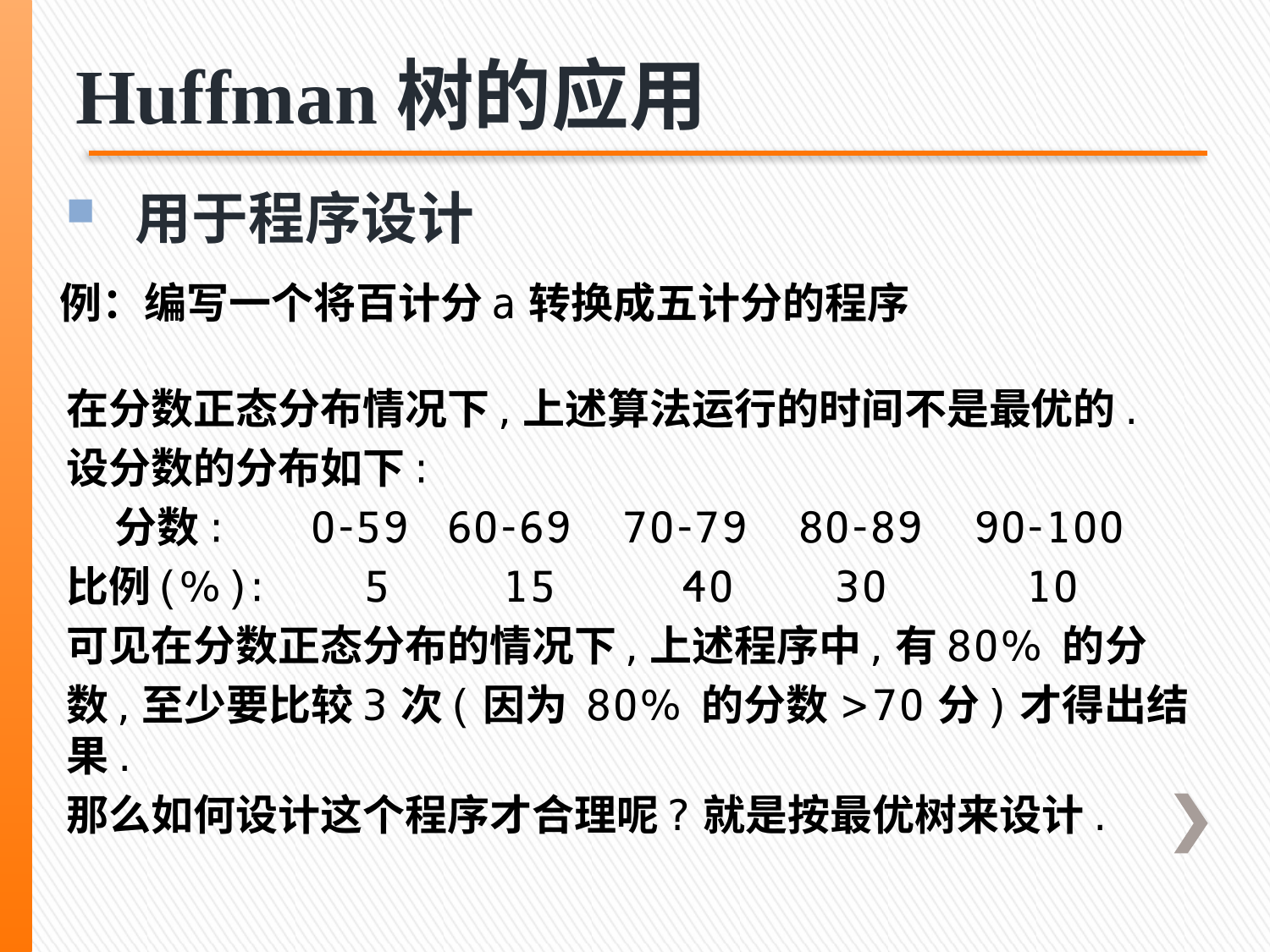

Huffman树的应用
  用于程序设计
例：编写一个将百计分a转换成五计分的程序
在分数正态分布情况下,上述算法运行的时间不是最优的.
设分数的分布如下:
    分数:       0-59   60-69    70-79    80-89    90-100
比例(%):        5         15          40        30           10
可见在分数正态分布的情况下,上述程序中,有80%的分
数,至少要比较3次(因为 80%的分数>70分)才得出结果.
那么如何设计这个程序才合理呢?就是按最优树来设计.